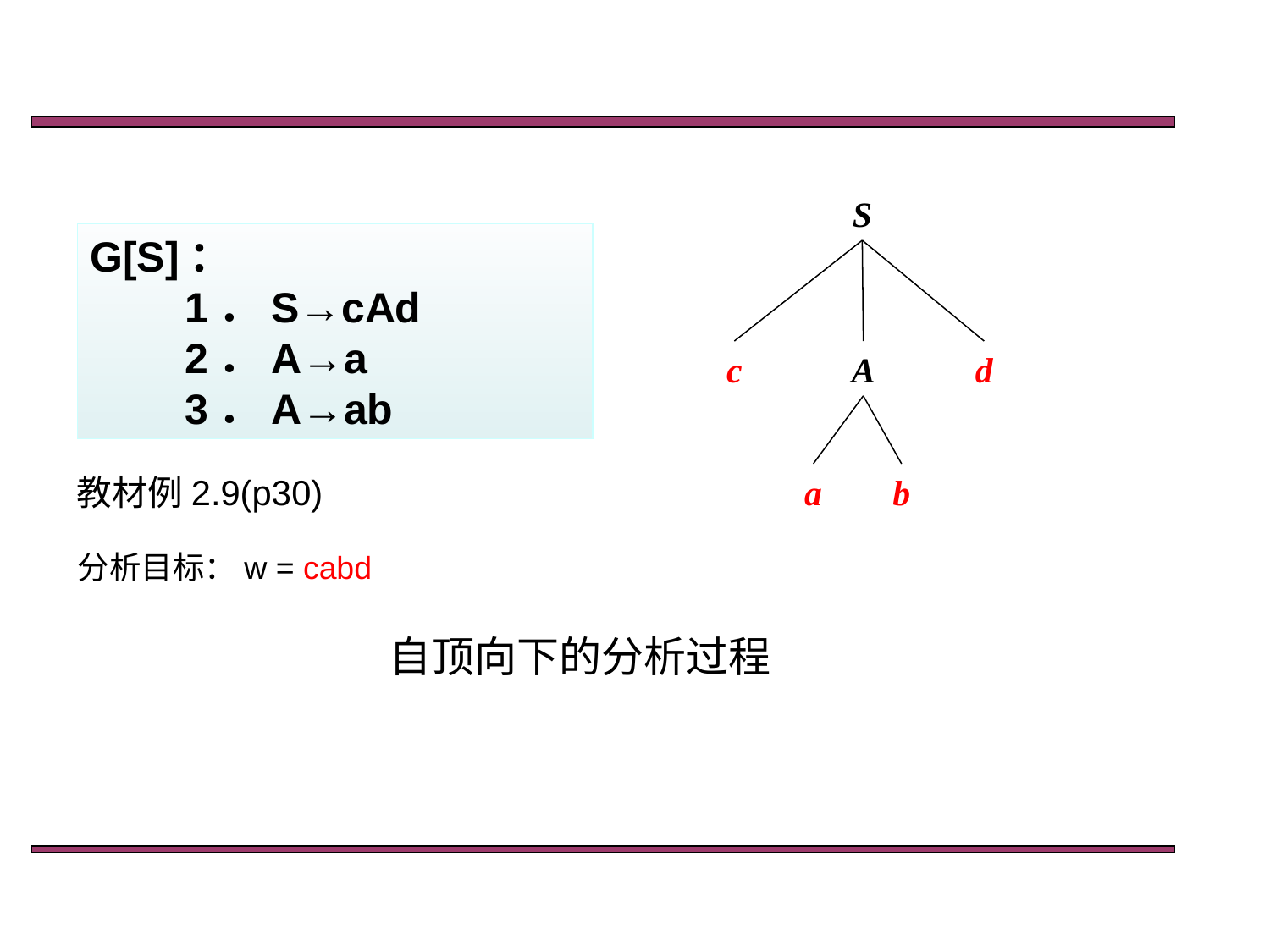

S
G[S]：
        1．S→cAd
        2．A→a
        3．A→ab
c
A
d
教材例2.9(p30)
a
b
分析目标：w = cabd
自顶向下的分析过程